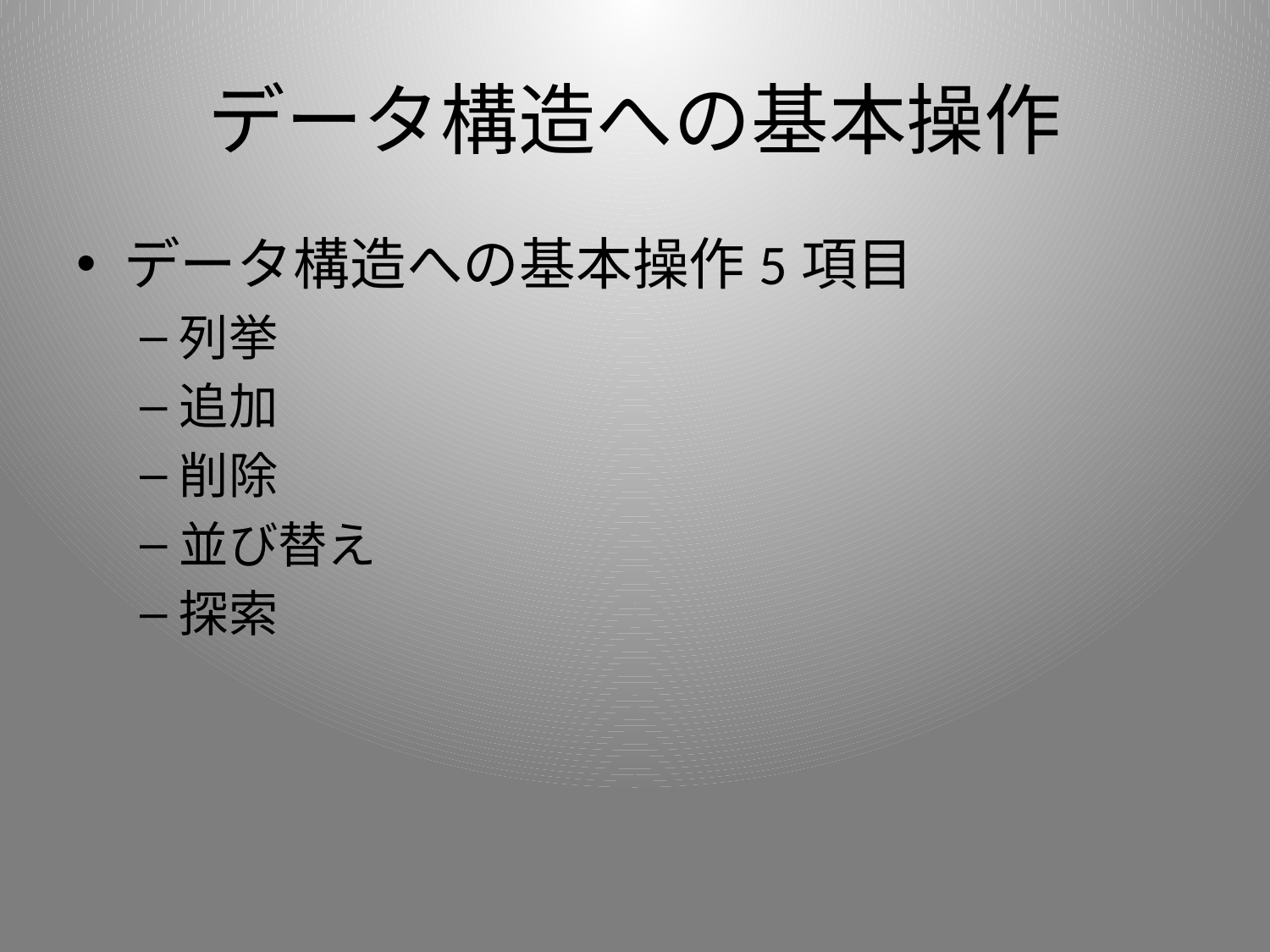

# データ構造への基本操作
データ構造への基本操作5項目
列挙
追加
削除
並び替え
探索